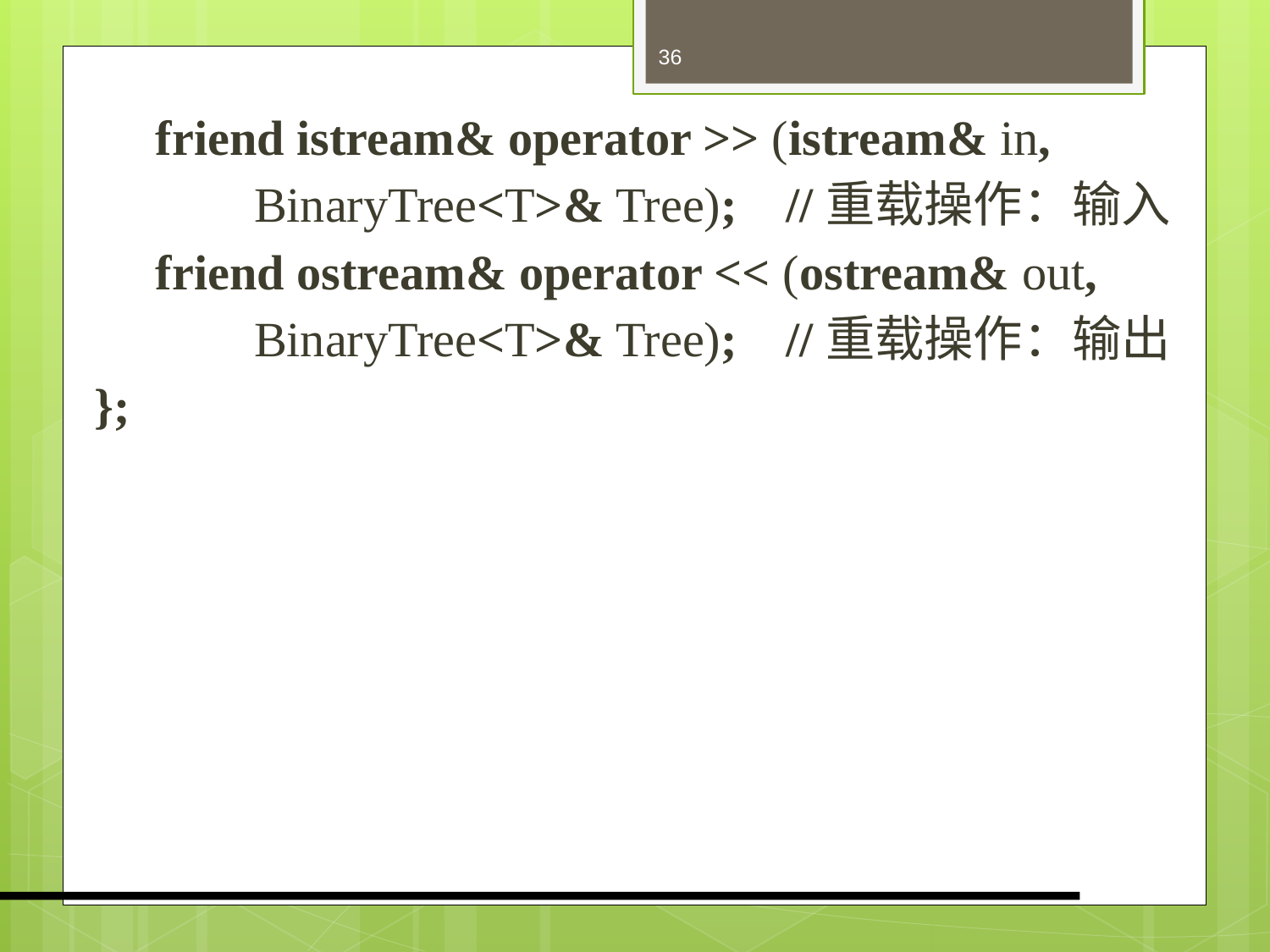

36
     friend istream& operator >> (istream& in,
             BinaryTree<T>& Tree);    //重载操作：输入
     friend ostream& operator << (ostream& out,
             BinaryTree<T>& Tree);    //重载操作：输出
};